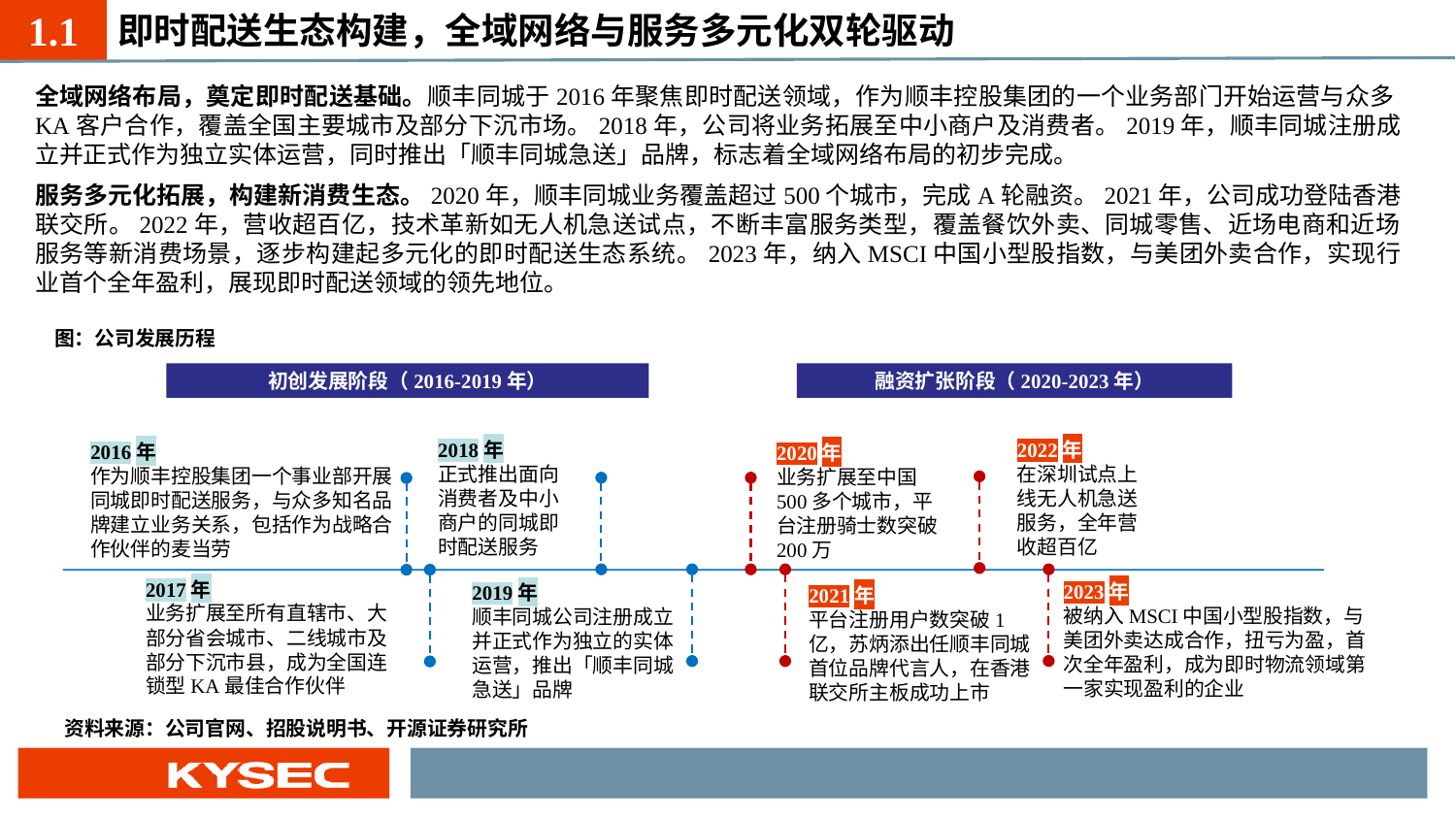

即时配送生态构建，全域网络与服务多元化双轮驱动
1.1
全域网络布局，奠定即时配送基础。顺丰同城于2016年聚焦即时配送领域，作为顺丰控股集团的一个业务部门开始运营与众多KA客户合作，覆盖全国主要城市及部分下沉市场。2018年，公司将业务拓展至中小商户及消费者。2019年，顺丰同城注册成立并正式作为独立实体运营，同时推出「顺丰同城急送」品牌，标志着全域网络布局的初步完成。
服务多元化拓展，构建新消费生态。2020年，顺丰同城业务覆盖超过500个城市，完成A轮融资。2021年，公司成功登陆香港联交所。2022年，营收超百亿，技术革新如无人机急送试点，不断丰富服务类型，覆盖餐饮外卖、同城零售、近场电商和近场服务等新消费场景，逐步构建起多元化的即时配送生态系统。2023年，纳入MSCI中国小型股指数，与美团外卖合作，实现行业首个全年盈利，展现即时配送领域的领先地位。
图：公司发展历程
初创发展阶段（2016-2019年）
融资扩张阶段（2020-2023年）
2018年
正式推出面向消费者及中小商户的同城即时配送服务
2022年
在深圳试点上线无人机急送服务，全年营收超百亿
2016年
作为顺丰控股集团一个事业部开展同城即时配送服务，与众多知名品牌建立业务关系，包括作为战略合作伙伴的麦当劳
2020年
业务扩展至中国500多个城市，平台注册骑士数突破200万
2017年
业务扩展至所有直辖市、大部分省会城市、二线城市及部分下沉市县，成为全国连锁型KA最佳合作伙伴
2023年
被纳入MSCI中国小型股指数，与美团外卖达成合作，扭亏为盈，首次全年盈利，成为即时物流领域第一家实现盈利的企业
2019年
顺丰同城公司注册成立并正式作为独立的实体运营，推出「顺丰同城急送」品牌
2021年
平台注册用户数突破1亿，苏炳添出任顺丰同城首位品牌代言人，在香港联交所主板成功上市
资料来源：公司官网、招股说明书、开源证券研究所